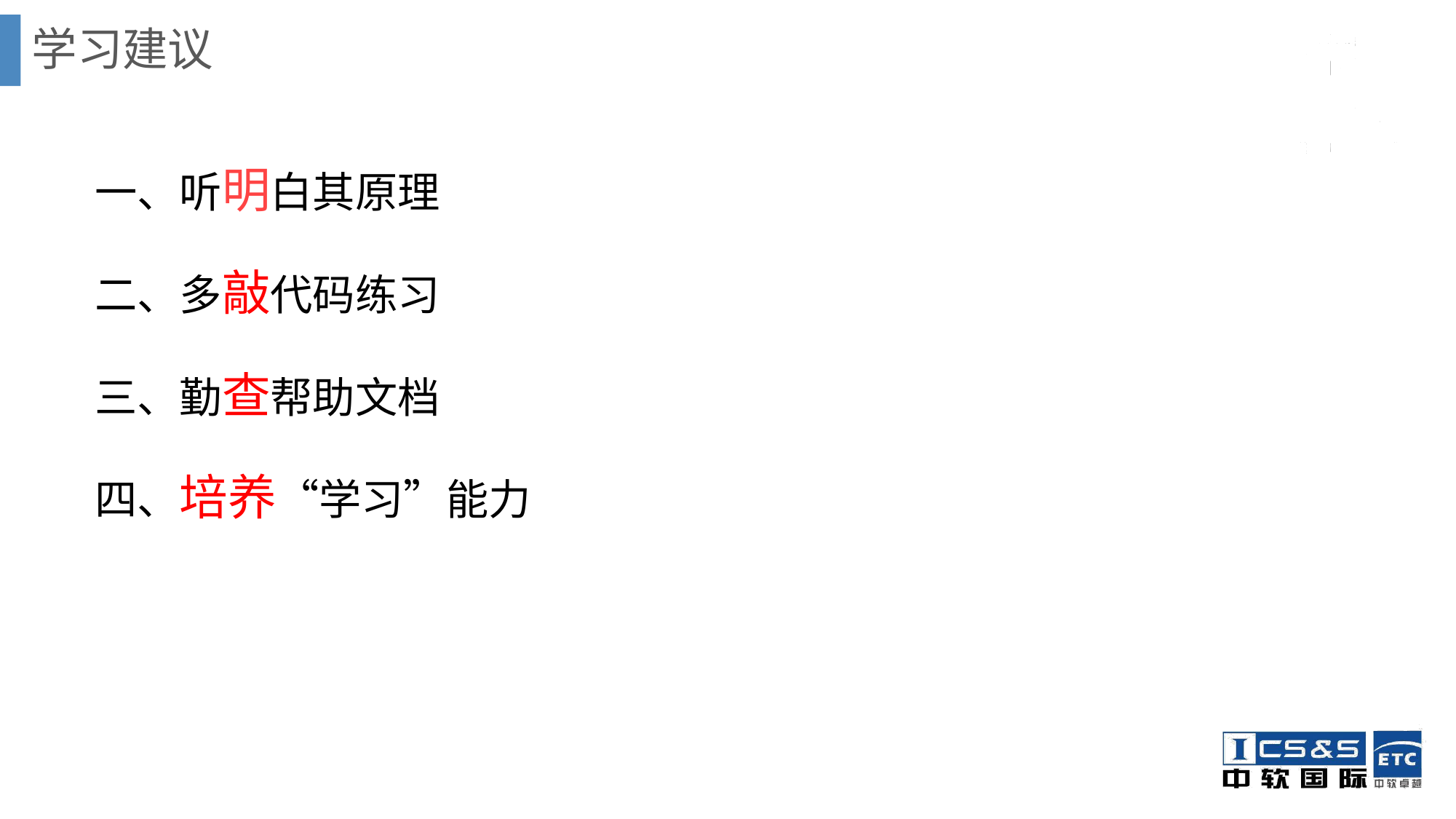

# 学习建议
一、听明白其原理
二、多敲代码练习
三、勤查帮助文档
四、培养“学习”能力